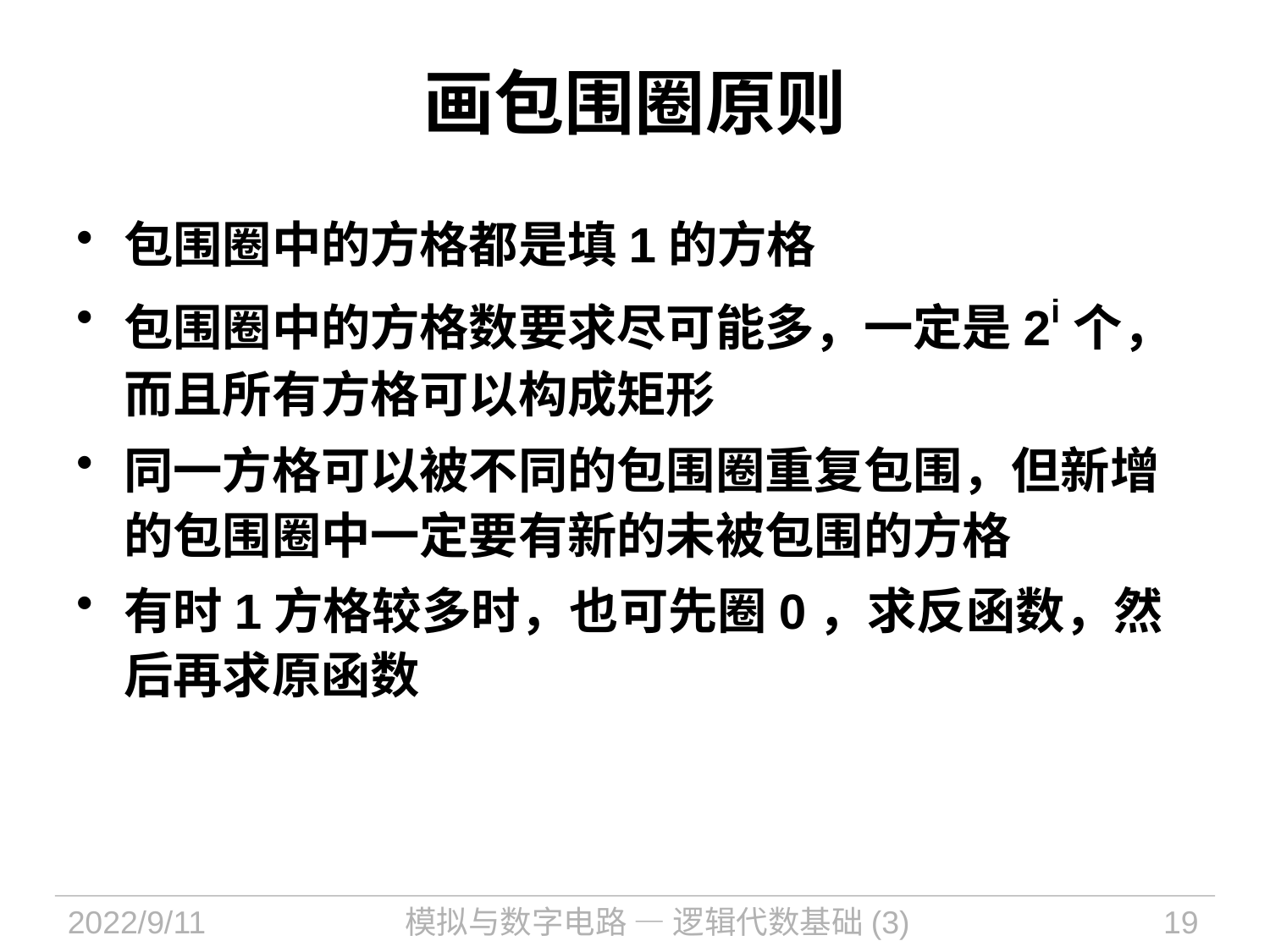

# 画包围圈原则
包围圈中的方格都是填1的方格
包围圈中的方格数要求尽可能多，一定是2i个，而且所有方格可以构成矩形
同一方格可以被不同的包围圈重复包围，但新增的包围圈中一定要有新的未被包围的方格
有时1方格较多时，也可先圈0，求反函数，然后再求原函数
2022/9/11
模拟与数字电路 — 逻辑代数基础(3)
19